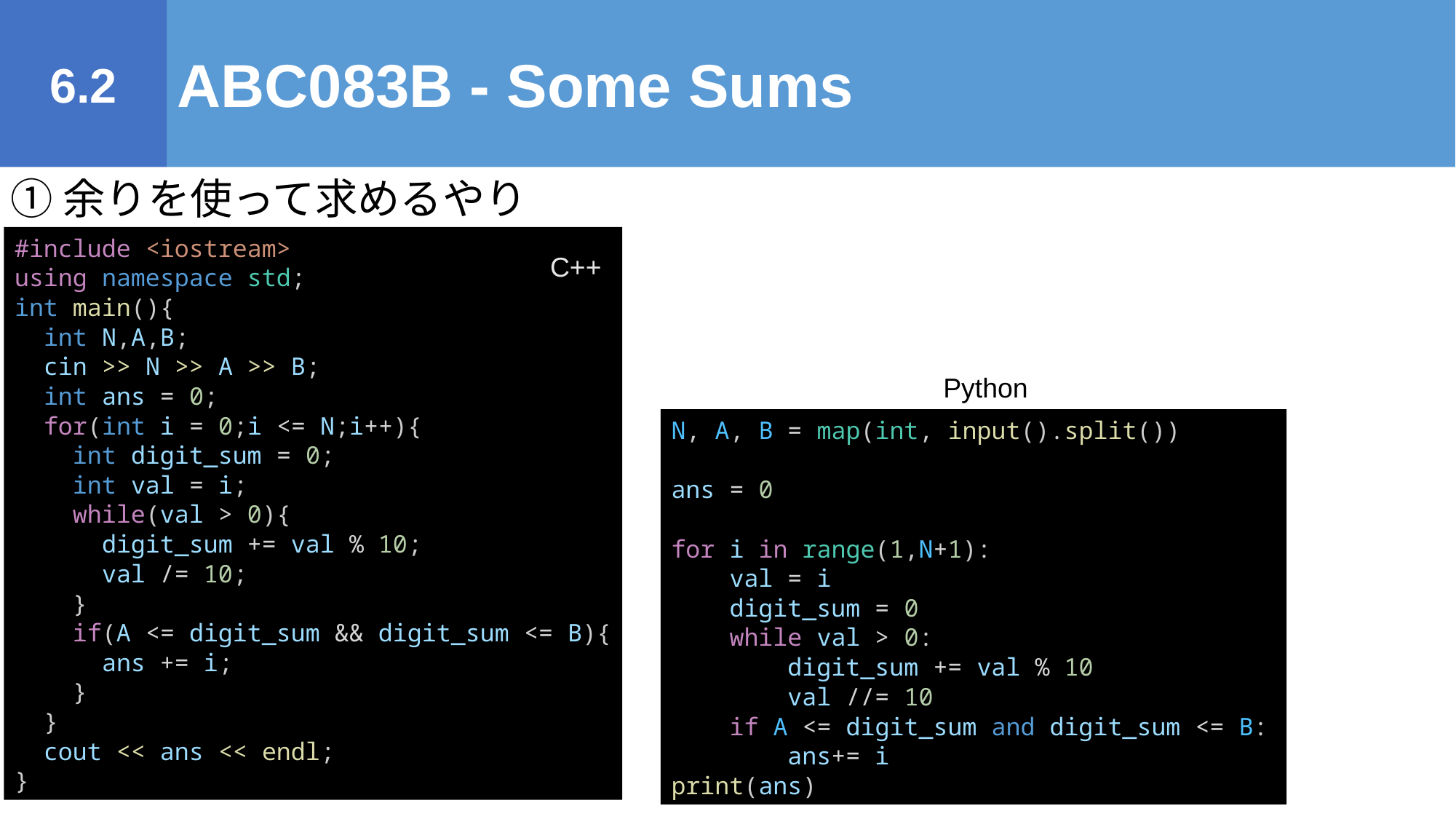

6.2
ABC083B - Some Sums
①余りを使って求めるやり方
#include <iostream>
using namespace std;
int main(){
  int N,A,B;
  cin >> N >> A >> B;
  int ans = 0;
  for(int i = 0;i <= N;i++){
    int digit_sum = 0;
    int val = i;
    while(val > 0){
      digit_sum += val % 10;
      val /= 10;
    }
    if(A <= digit_sum && digit_sum <= B){
      ans += i;
    }
  }
  cout << ans << endl;
}
C++
Python
N, A, B = map(int, input().split())

ans = 0

for i in range(1,N+1):
    val = i
    digit_sum = 0
    while val > 0:
        digit_sum += val % 10
        val //= 10
    if A <= digit_sum and digit_sum <= B:
        ans+= i
print(ans)